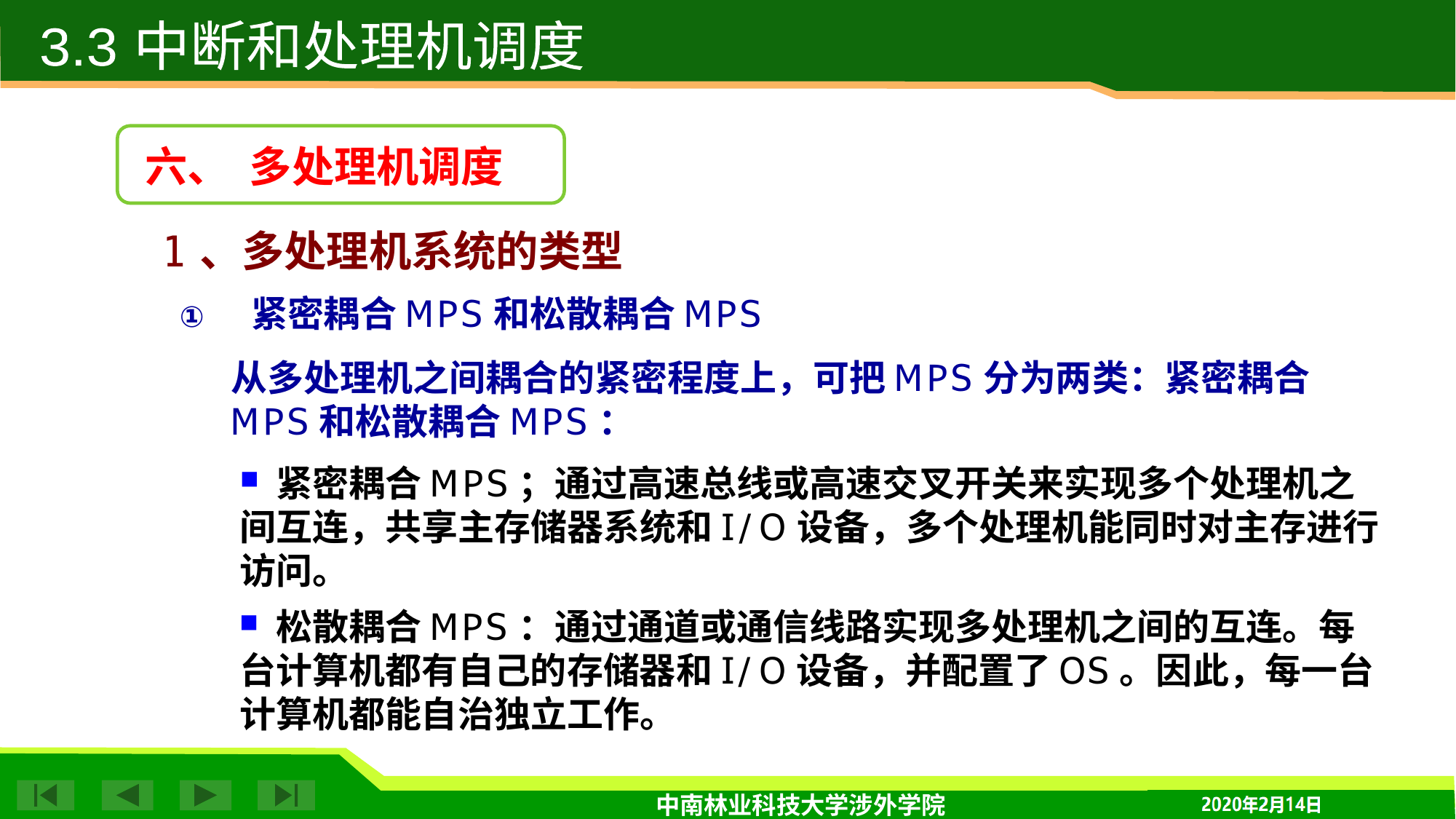

3.3 中断和处理机调度

六、  多处理机调度
1、多处理机系统的类型
 紧密耦合MPS和松散耦合MPS
从多处理机之间耦合的紧密程度上，可把MPS分为两类：紧密耦合MPS和松散耦合MPS：

 紧密耦合MPS；通过高速总线或高速交叉开关来实现多个处理机之间互连，共享主存储器系统和I/O设备，多个处理机能同时对主存进行访问。
 松散耦合MPS：通过通道或通信线路实现多处理机之间的互连。每台计算机都有自己的存储器和I/O设备，并配置了OS。因此，每一台计算机都能自治独立工作。